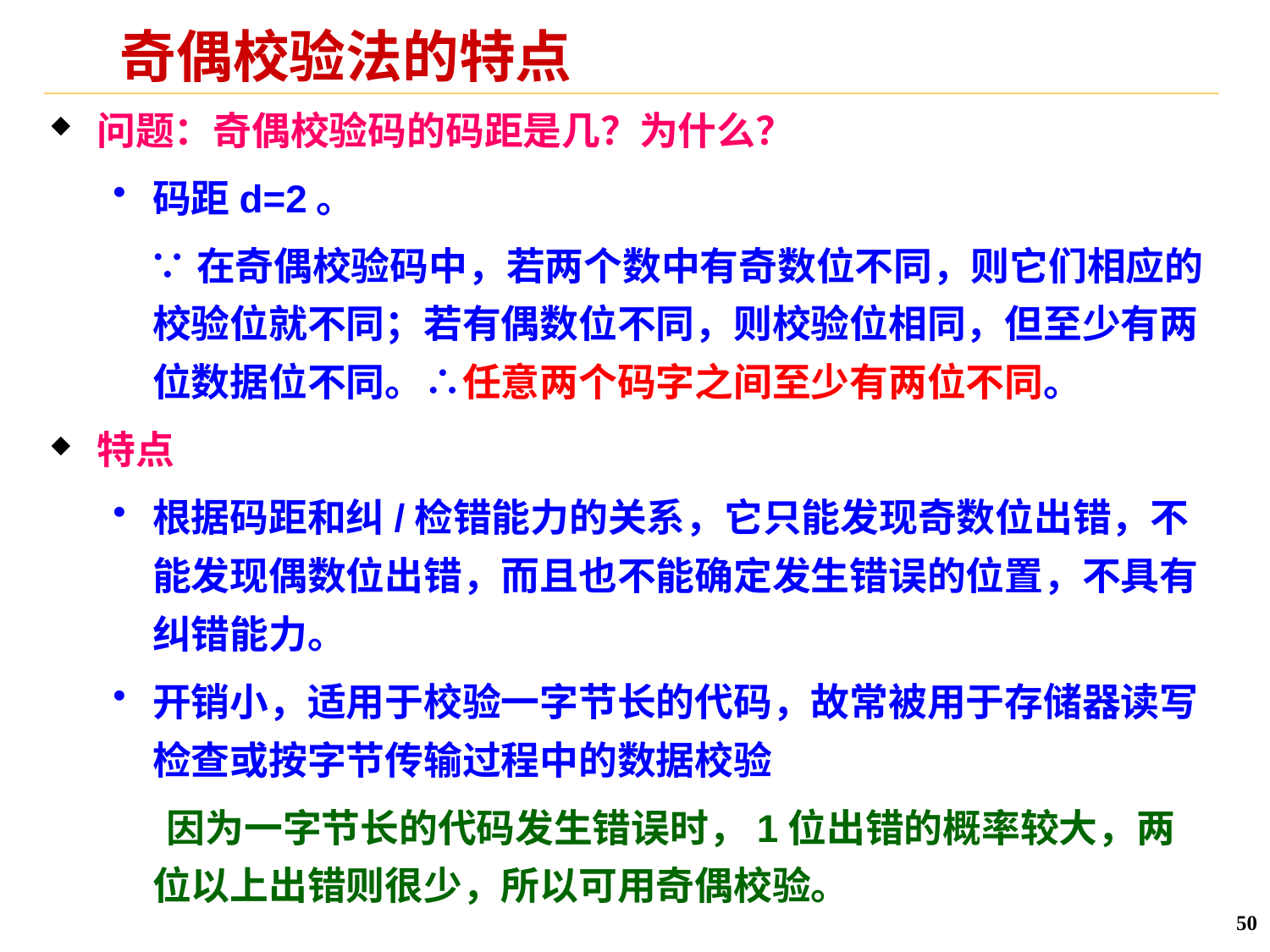

# 奇偶校验法的特点
问题：奇偶校验码的码距是几？为什么？
码距d=2。
    ∵在奇偶校验码中，若两个数中有奇数位不同，则它们相应的校验位就不同；若有偶数位不同，则校验位相同，但至少有两位数据位不同。∴任意两个码字之间至少有两位不同。
特点
根据码距和纠/检错能力的关系，它只能发现奇数位出错，不能发现偶数位出错，而且也不能确定发生错误的位置，不具有纠错能力。
开销小，适用于校验一字节长的代码，故常被用于存储器读写检查或按字节传输过程中的数据校验
     因为一字节长的代码发生错误时，1位出错的概率较大，两位以上出错则很少，所以可用奇偶校验。
50